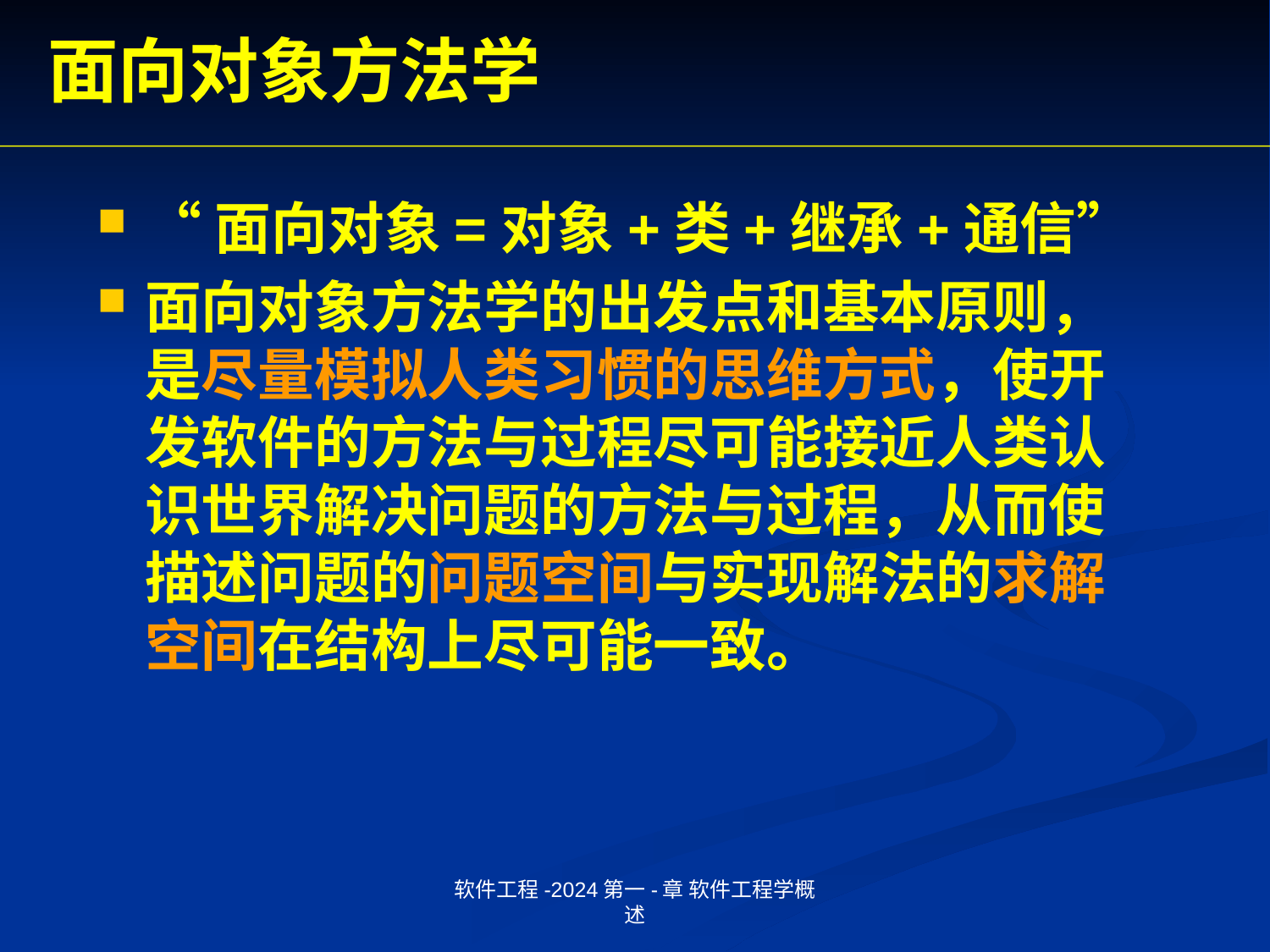

# 面向对象方法学

“面向对象=对象+类+继承+通信”
面向对象方法学的出发点和基本原则，是尽量模拟人类习惯的思维方式，使开发软件的方法与过程尽可能接近人类认识世界解决问题的方法与过程，从而使描述问题的问题空间与实现解法的求解空间在结构上尽可能一致。
软件工程-2024第一-章 软件工程学概述
59